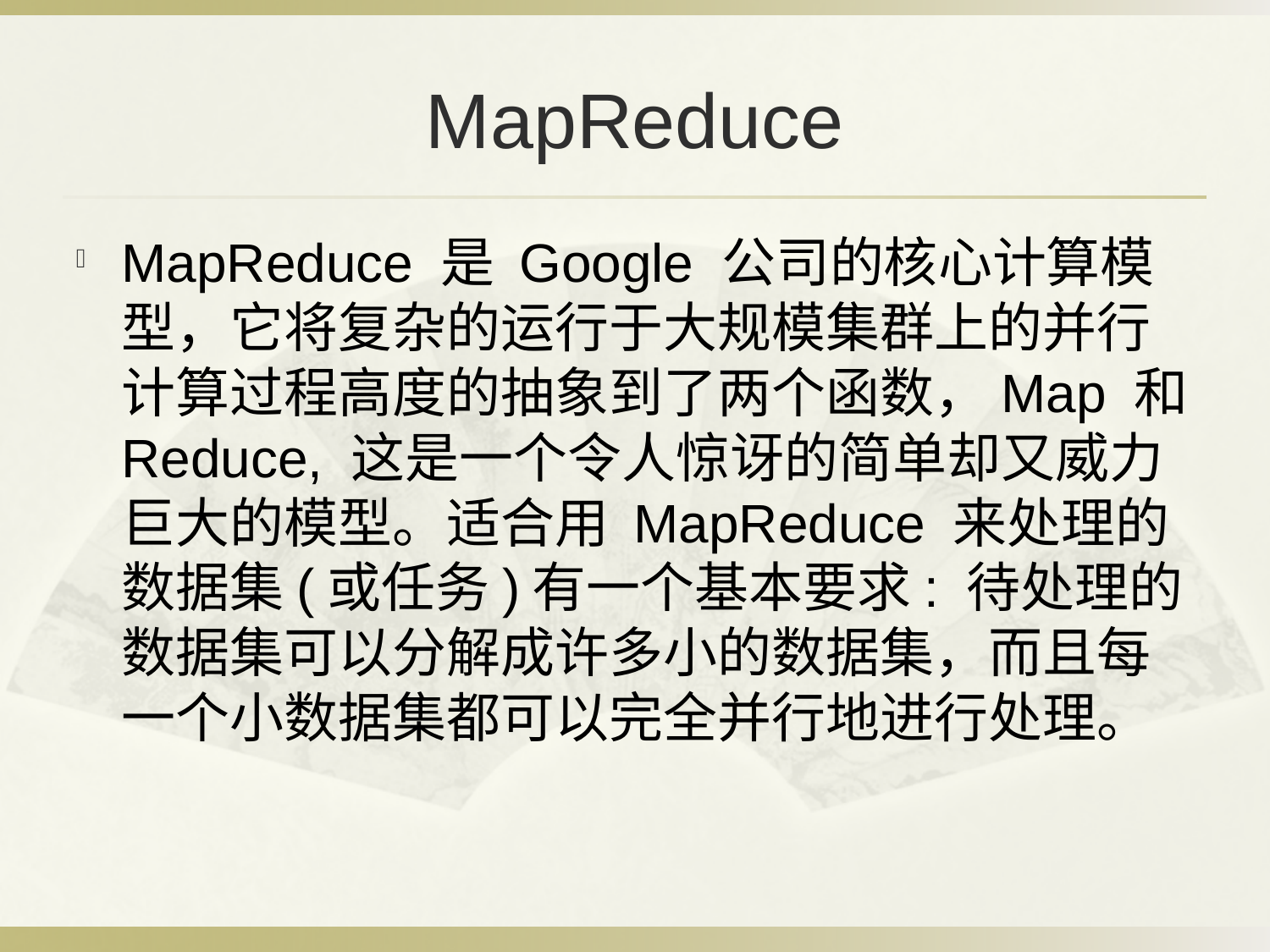

# MapReduce
MapReduce 是 Google 公司的核心计算模型，它将复杂的运行于大规模集群上的并行计算过程高度的抽象到了两个函数，Map 和 Reduce, 这是一个令人惊讶的简单却又威力巨大的模型。适合用 MapReduce 来处理的数据集(或任务)有一个基本要求: 待处理的数据集可以分解成许多小的数据集，而且每一个小数据集都可以完全并行地进行处理。